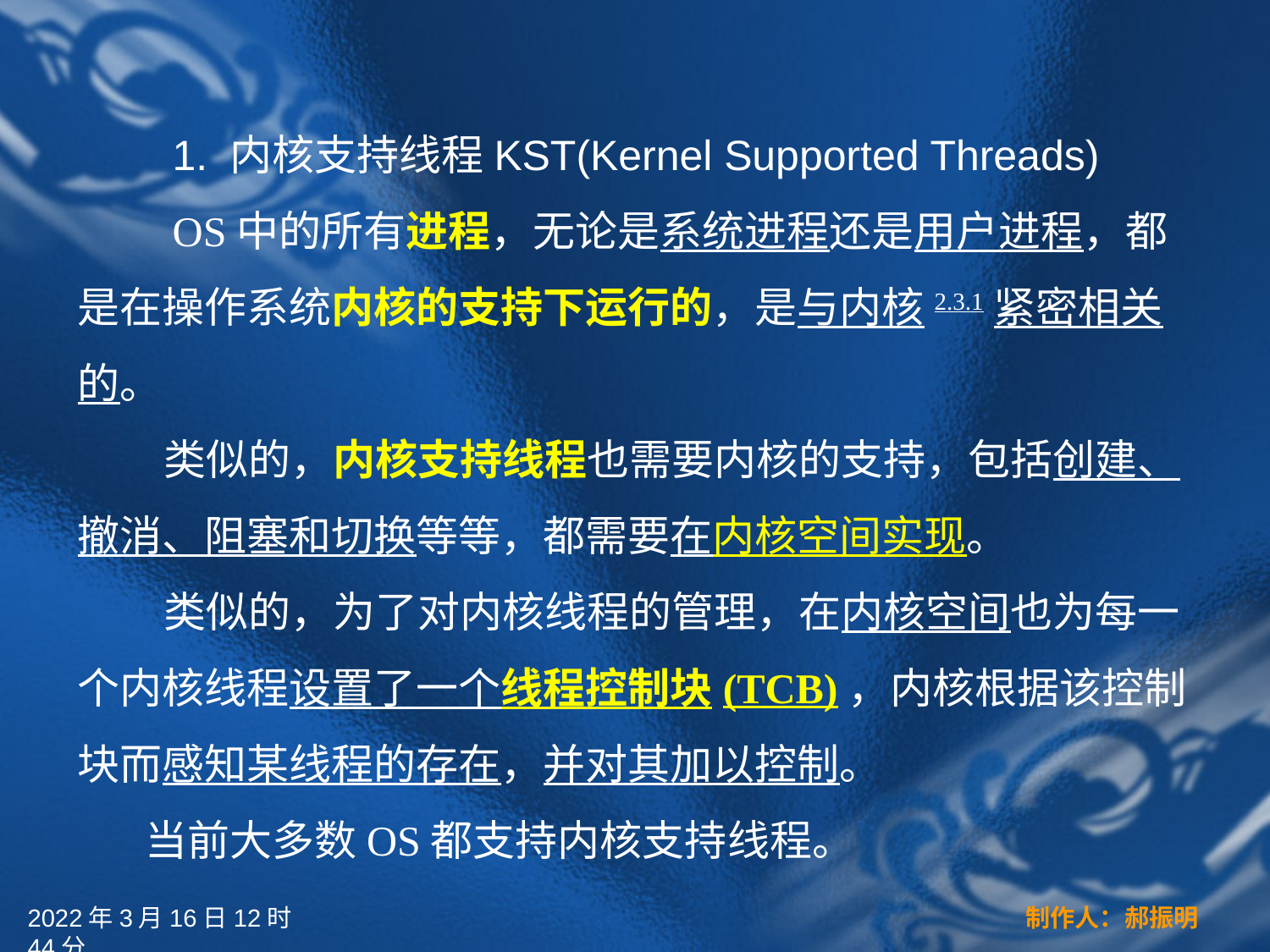

1. 内核支持线程KST(Kernel Supported Threads)
　　OS中的所有进程，无论是系统进程还是用户进程，都是在操作系统内核的支持下运行的，是与内核2.3.1紧密相关的。
        类似的，内核支持线程也需要内核的支持，包括创建、撤消、阻塞和切换等等，都需要在内核空间实现。
        类似的，为了对内核线程的管理，在内核空间也为每一个内核线程设置了一个线程控制块(TCB)，内核根据该控制块而感知某线程的存在，并对其加以控制。
      当前大多数OS都支持内核支持线程。
2022年3月16日12时44分
制作人：郝振明